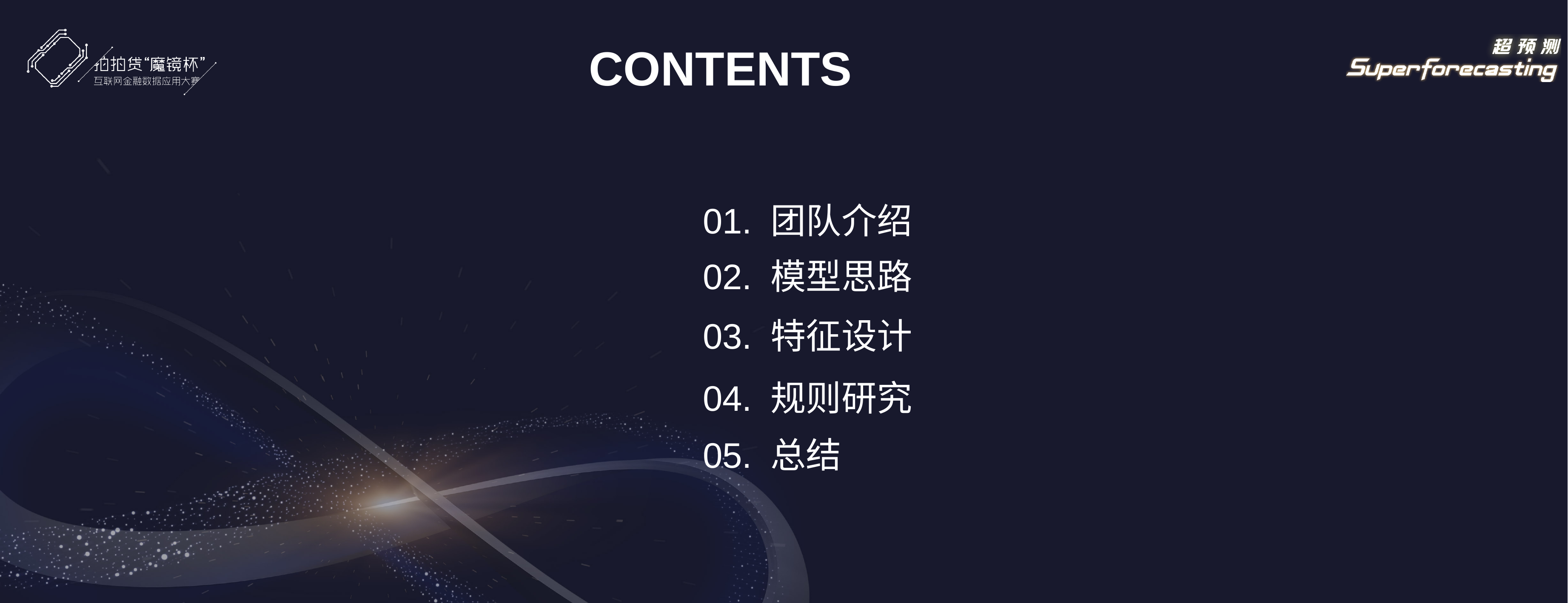

# CONTENTS
01. 团队介绍
02. 模型思路
03. 特征设计
04. 规则研究
05. 总结